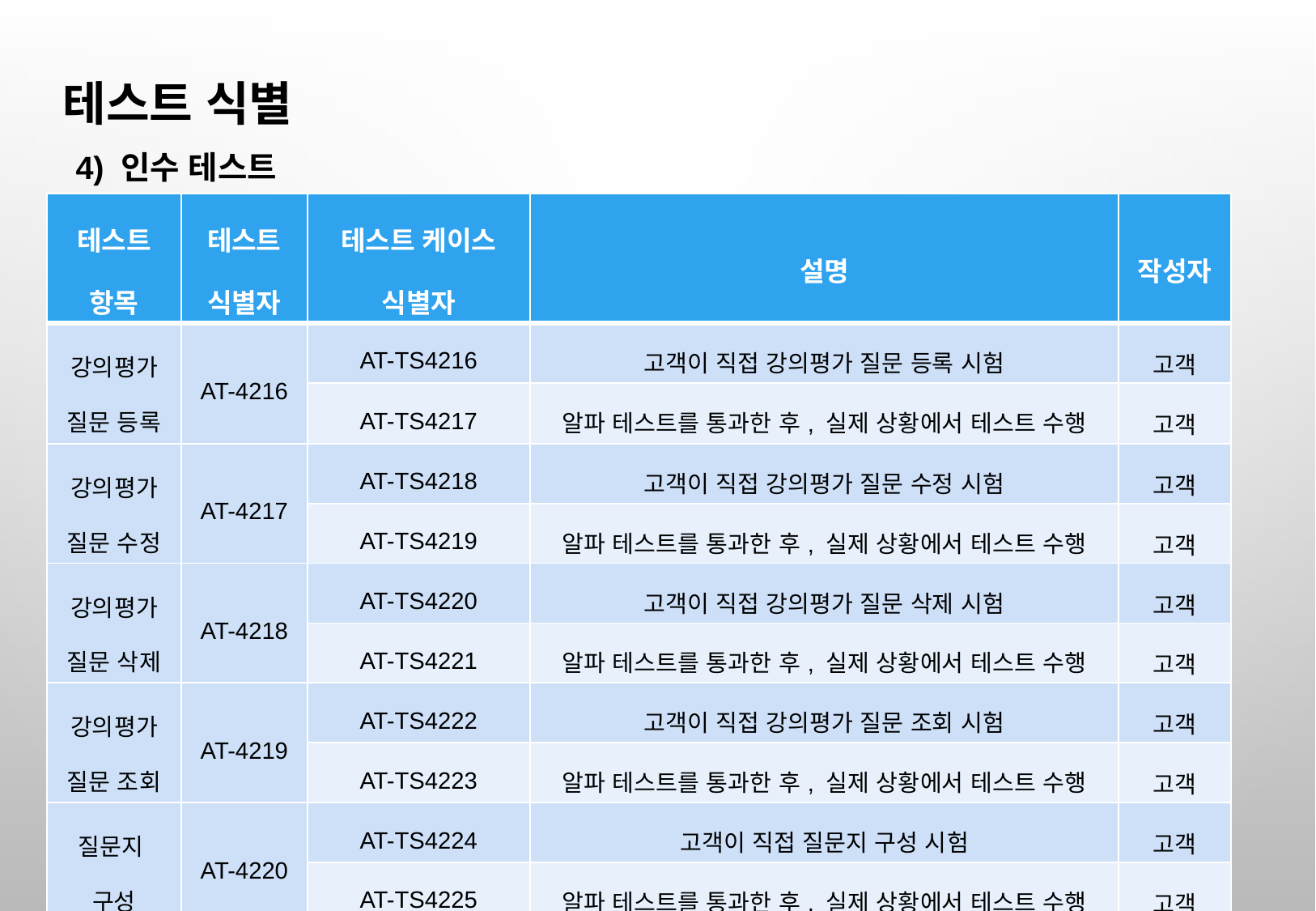

테스트 식별
4) 인수 테스트

| 테스트 항목 | 테스트 식별자 | 테스트 케이스 식별자 | 설명 | 작성자 |
| --- | --- | --- | --- | --- |
| 강의평가 질문 등록 | AT-4216 | AT-TS4216 | 고객이 직접 강의평가 질문 등록 시험 | 고객 |
|  |  | AT-TS4217 | 알파 테스트를 통과한 후, 실제 상황에서 테스트 수행 | 고객 |
| 강의평가 질문 수정 | AT-4217 | AT-TS4218 | 고객이 직접 강의평가 질문 수정 시험 | 고객 |
|  |  | AT-TS4219 | 알파 테스트를 통과한 후, 실제 상황에서 테스트 수행 | 고객 |
| 강의평가 질문 삭제 | AT-4218 | AT-TS4220 | 고객이 직접 강의평가 질문 삭제 시험 | 고객 |
|  |  | AT-TS4221 | 알파 테스트를 통과한 후, 실제 상황에서 테스트 수행 | 고객 |
| 강의평가 질문 조회 | AT-4219 | AT-TS4222 | 고객이 직접 강의평가 질문 조회 시험 | 고객 |
|  |  | AT-TS4223 | 알파 테스트를 통과한 후, 실제 상황에서 테스트 수행 | 고객 |
| 질문지 구성 | AT-4220 | AT-TS4224 | 고객이 직접 질문지 구성 시험 | 고객 |
|  |  | AT-TS4225 | 알파 테스트를 통과한 후, 실제 상황에서 테스트 수행 | 고객 |
| … | … | … | … | … |
48